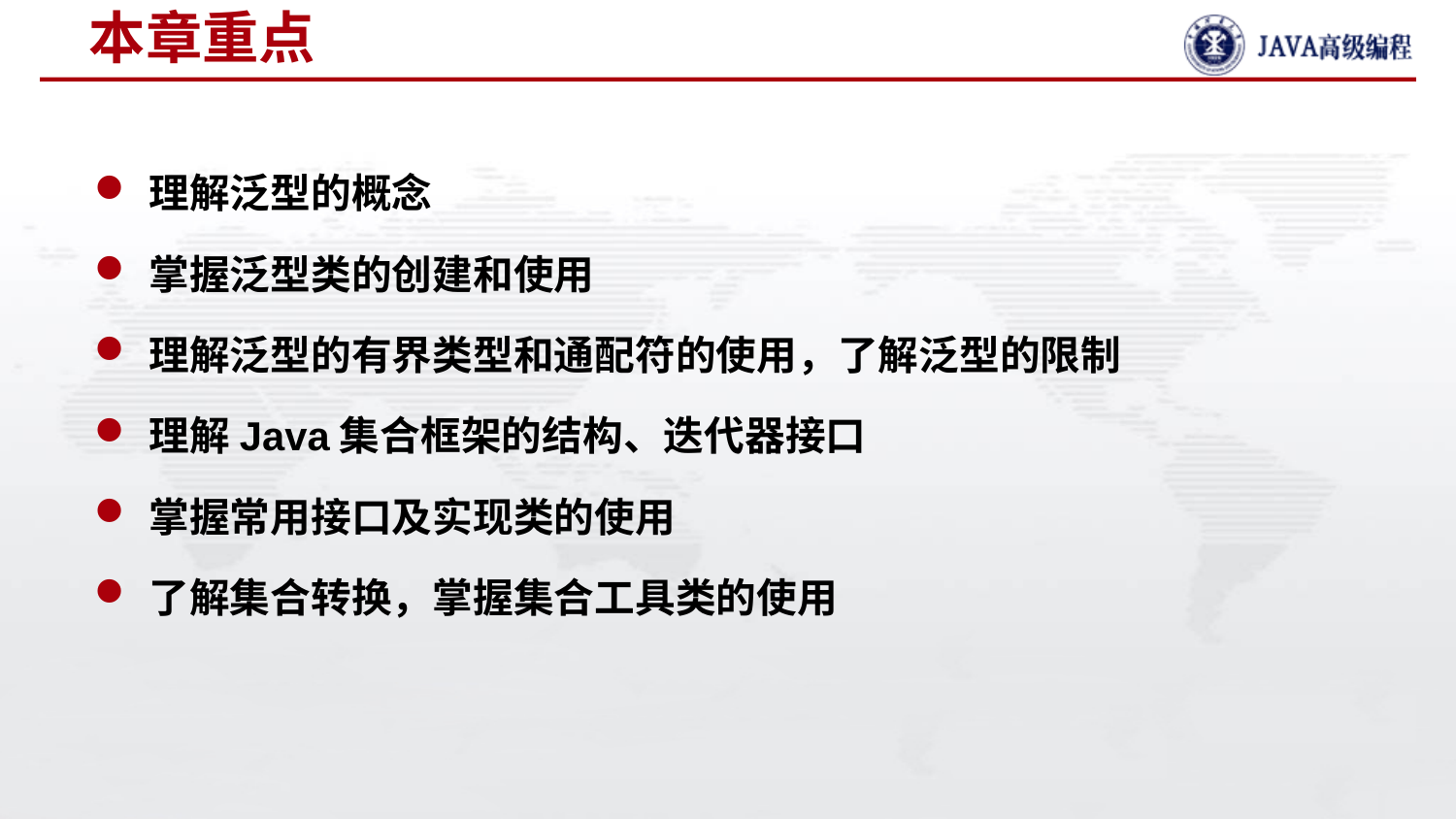

# 本章重点
理解泛型的概念
掌握泛型类的创建和使用
理解泛型的有界类型和通配符的使用，了解泛型的限制
理解Java集合框架的结构、迭代器接口
掌握常用接口及实现类的使用
了解集合转换，掌握集合工具类的使用